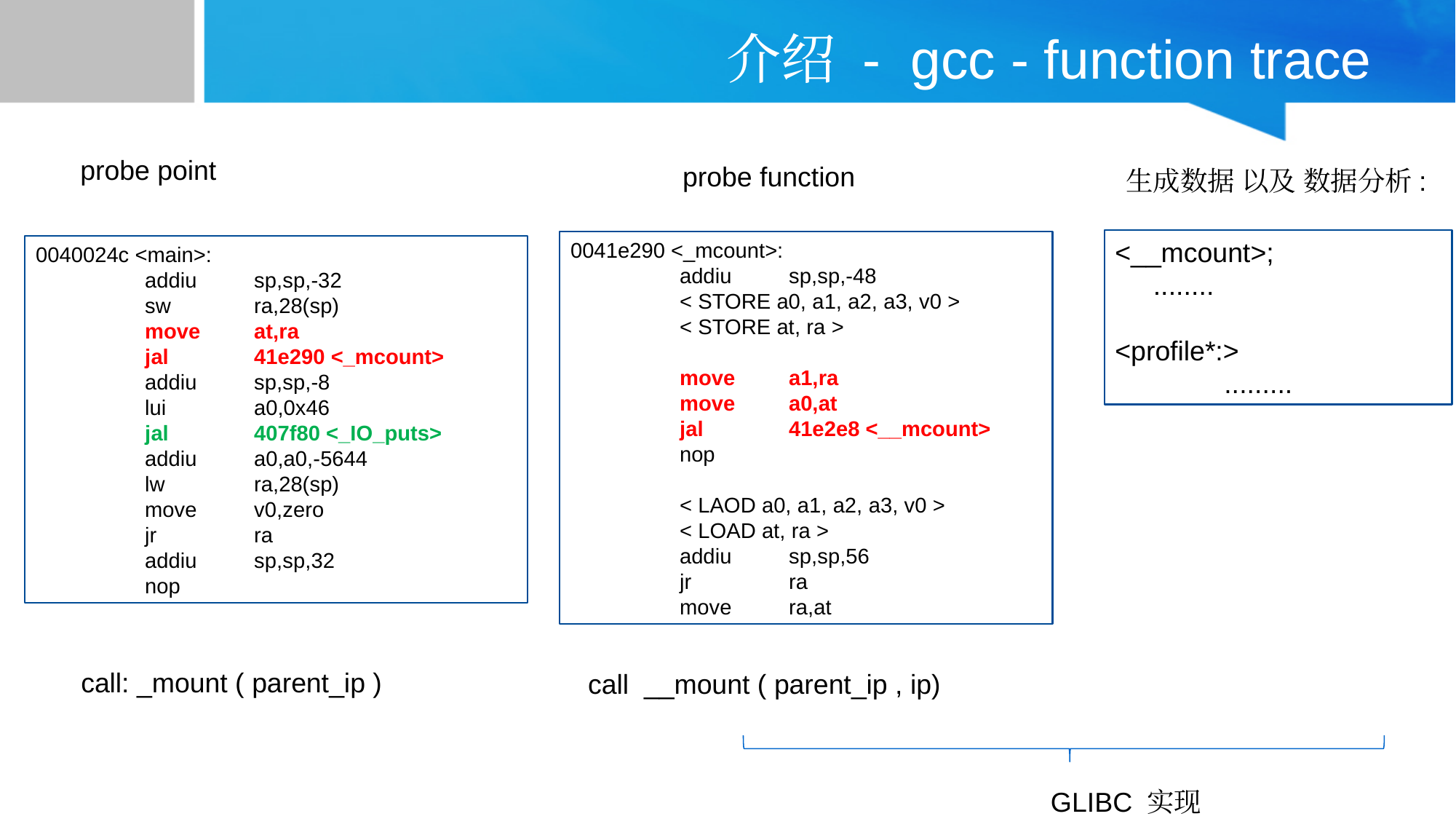

# 介绍 -  gcc - function trace
probe point
probe function
 生成数据 以及 数据分析:

<__mcount>;
     ........

<profile*:>
	.........
0041e290 <_mcount>:
	addiu	sp,sp,-48
	< STORE a0, a1, a2, a3, v0 >
	< STORE at, ra >

	move	a1,ra
	move	a0,at
	jal	41e2e8 <__mcount>
	nop

	< LAOD a0, a1, a2, a3, v0 >
	< LOAD at, ra >
	addiu	sp,sp,56
	jr	ra
	move	ra,at
0040024c <main>:
	addiu	sp,sp,-32
	sw	ra,28(sp)
	move	at,ra
	jal	41e290 <_mcount>
	addiu	sp,sp,-8
	lui	a0,0x46
	jal	407f80 <_IO_puts>
	addiu	a0,a0,-5644
	lw	ra,28(sp)
	move	v0,zero
	jr	ra
	addiu	sp,sp,32
	nop

call: _mount ( parent_ip )
call  __mount ( parent_ip , ip)
GLIBC 实现